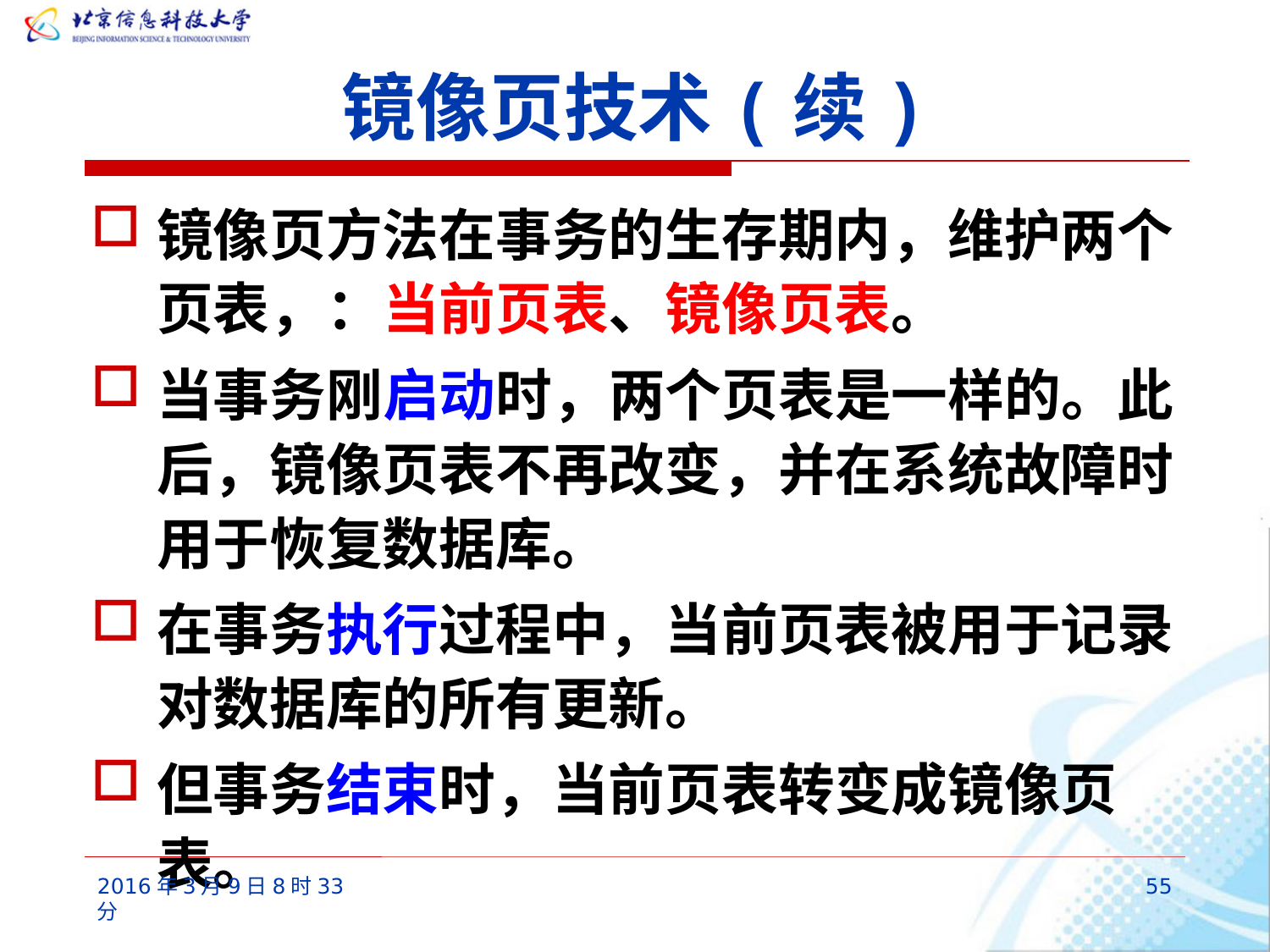

# 镜像页技术(续)
镜像页方法在事务的生存期内，维护两个页表，：当前页表、镜像页表。
当事务刚启动时，两个页表是一样的。此后，镜像页表不再改变，并在系统故障时用于恢复数据库。
在事务执行过程中，当前页表被用于记录对数据库的所有更新。
但事务结束时，当前页表转变成镜像页表。
2016年3月9日8时33分
55